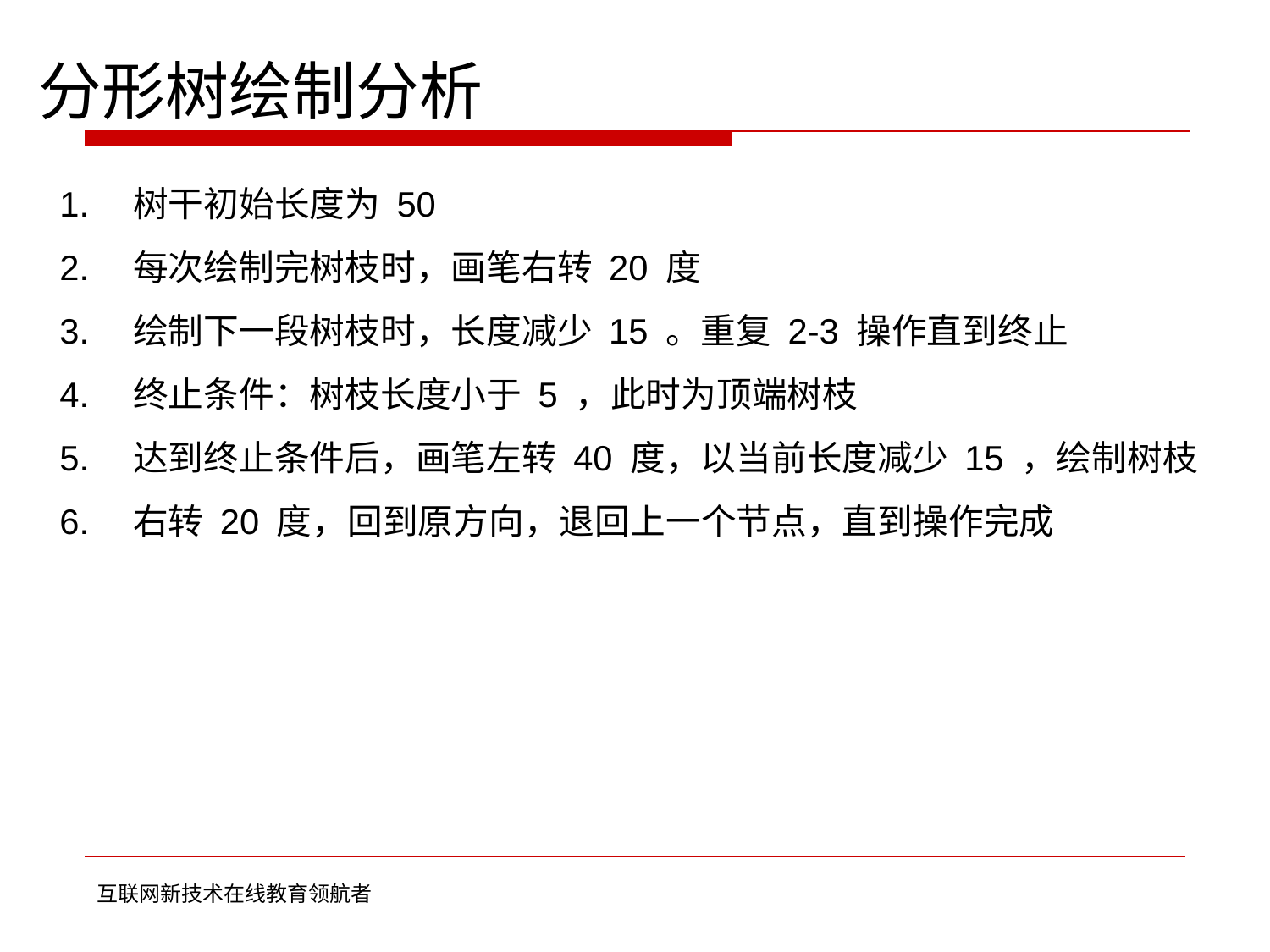

分形树绘制分析

	1.    树干初始长度为 50
	2.    每次绘制完树枝时，画笔右转 20 度
	3.    绘制下一段树枝时，长度减少 15 。重复 2-3 操作直到终止
	4.    终止条件：树枝长度小于 5 ，此时为顶端树枝
	5.    达到终止条件后，画笔左转 40 度，以当前长度减少 15 ，绘制树枝
	6.    右转 20 度，回到原方向，退回上一个节点，直到操作完成

互联网新技术在线教育领航者